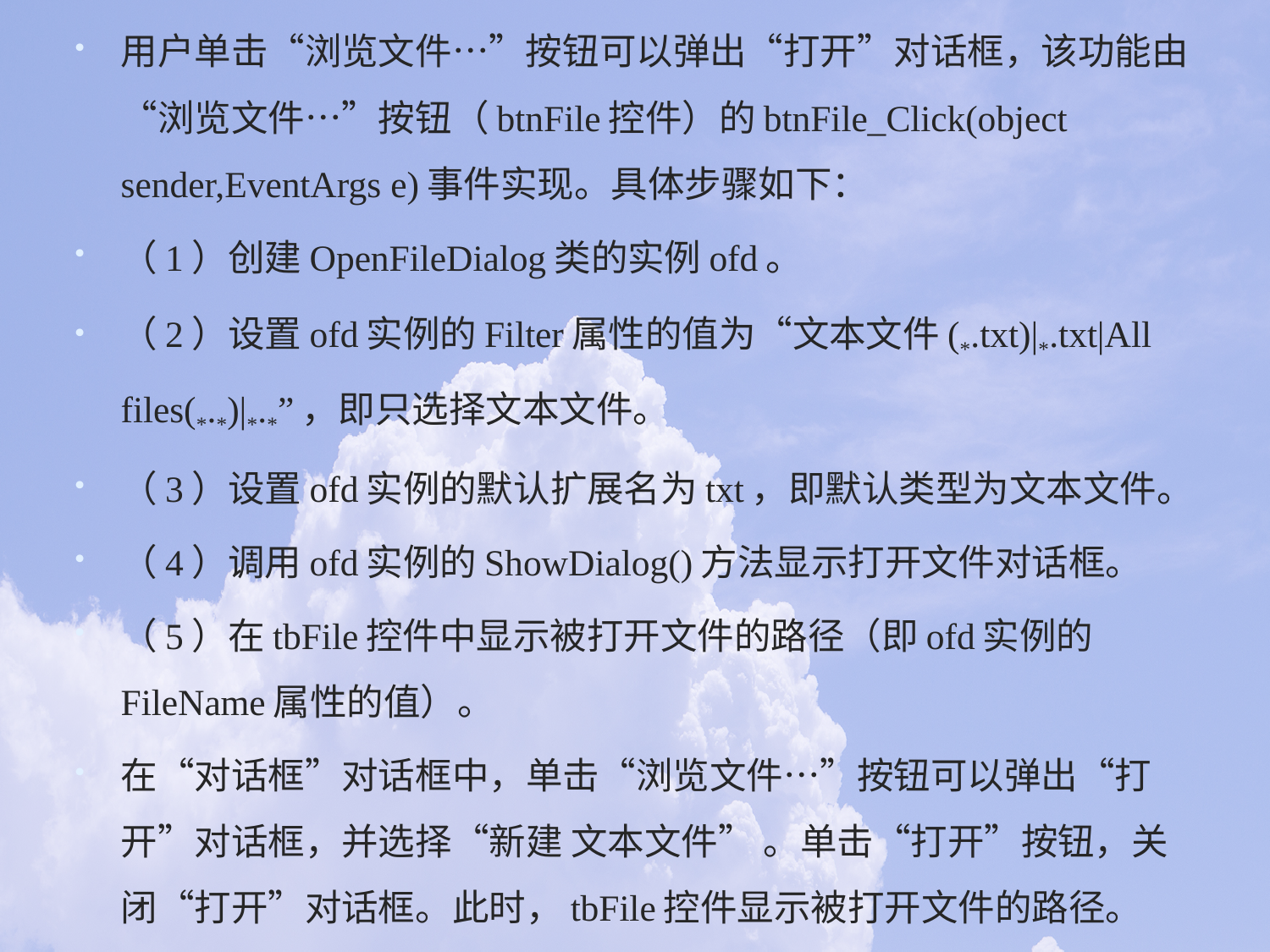

用户单击“浏览文件…”按钮可以弹出“打开”对话框，该功能由“浏览文件…”按钮（btnFile控件）的btnFile_Click(object sender,EventArgs e)事件实现。具体步骤如下：
（1）创建OpenFileDialog类的实例ofd。
（2）设置ofd实例的Filter属性的值为“文本文件(*.txt)|*.txt|All files(*.*)|*.*”，即只选择文本文件。
（3）设置ofd实例的默认扩展名为txt，即默认类型为文本文件。
（4）调用ofd实例的ShowDialog()方法显示打开文件对话框。
（5）在tbFile控件中显示被打开文件的路径（即ofd实例的FileName属性的值）。
在“对话框”对话框中，单击“浏览文件…”按钮可以弹出“打开”对话框，并选择“新建 文本文件” 。单击“打开”按钮，关闭“打开”对话框。此时，tbFile控件显示被打开文件的路径。

#